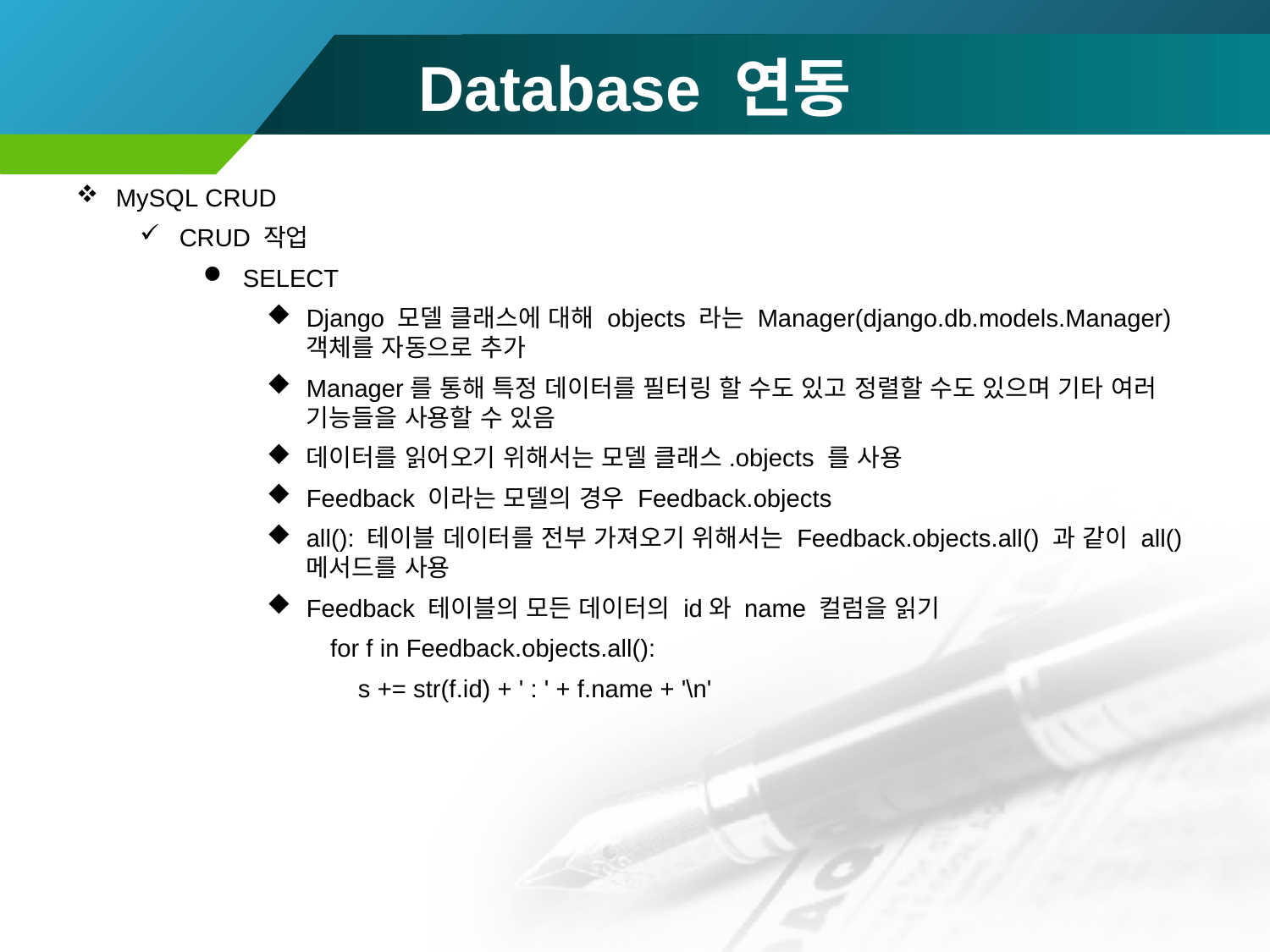

# Database 연동
MySQL CRUD
CRUD 작업
SELECT
Django 모델 클래스에 대해 objects 라는 Manager(django.db.models.Manager) 객체를 자동으로 추가
Manager를 통해 특정 데이터를 필터링 할 수도 있고 정렬할 수도 있으며 기타 여러 기능들을 사용할 수 있음
데이터를 읽어오기 위해서는 모델 클래스.objects 를 사용
Feedback 이라는 모델의 경우 Feedback.objects
all(): 테이블 데이터를 전부 가져오기 위해서는 Feedback.objects.all() 과 같이 all() 메서드를 사용
Feedback 테이블의 모든 데이터의 id와 name 컬럼을 읽기
for f in Feedback.objects.all():
    s += str(f.id) + ' : ' + f.name + '\n'